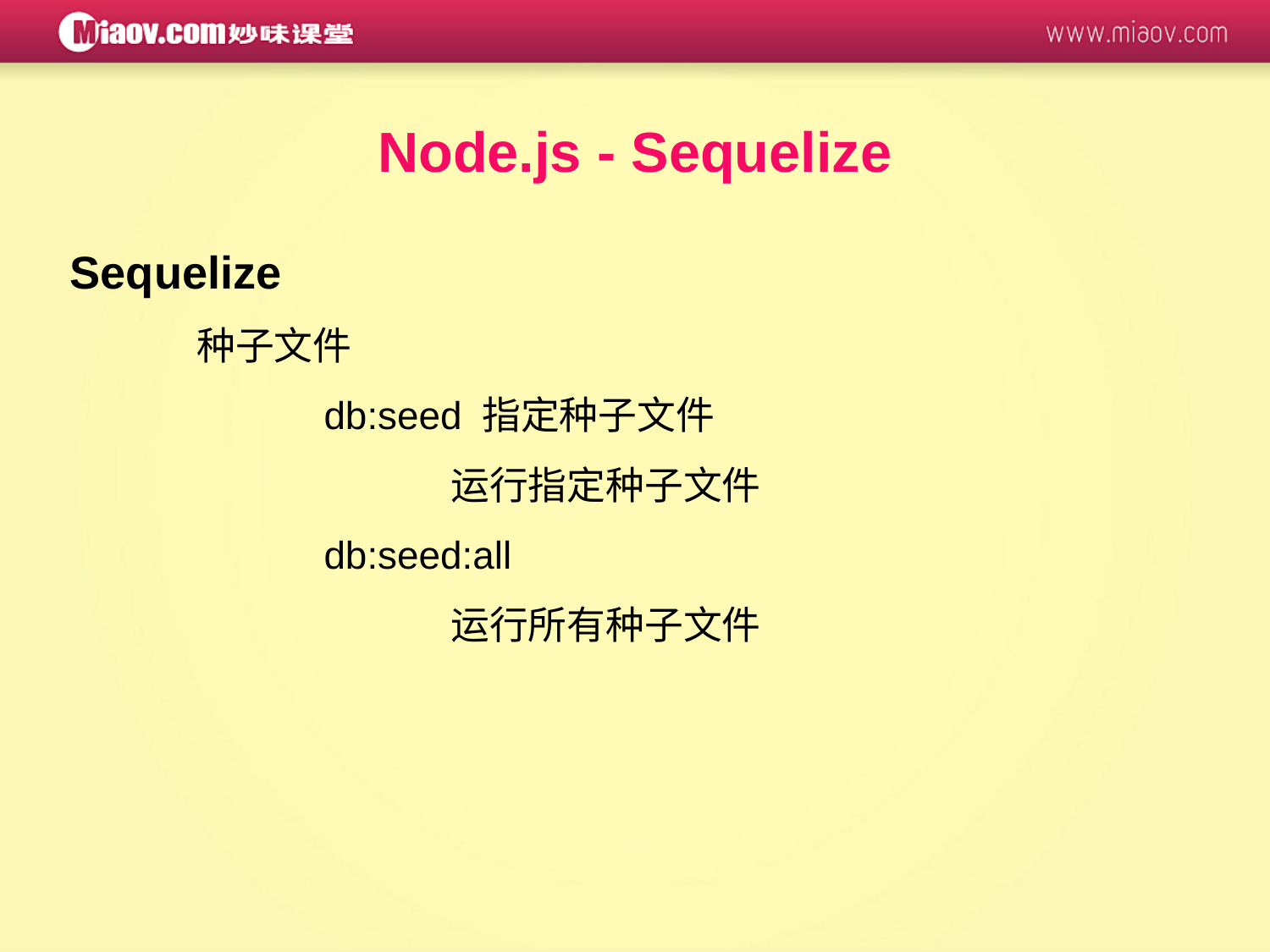

Node.js - Sequelize
Sequelize
	种子文件
		db:seed 指定种子文件
			运行指定种子文件
		db:seed:all
			运行所有种子文件